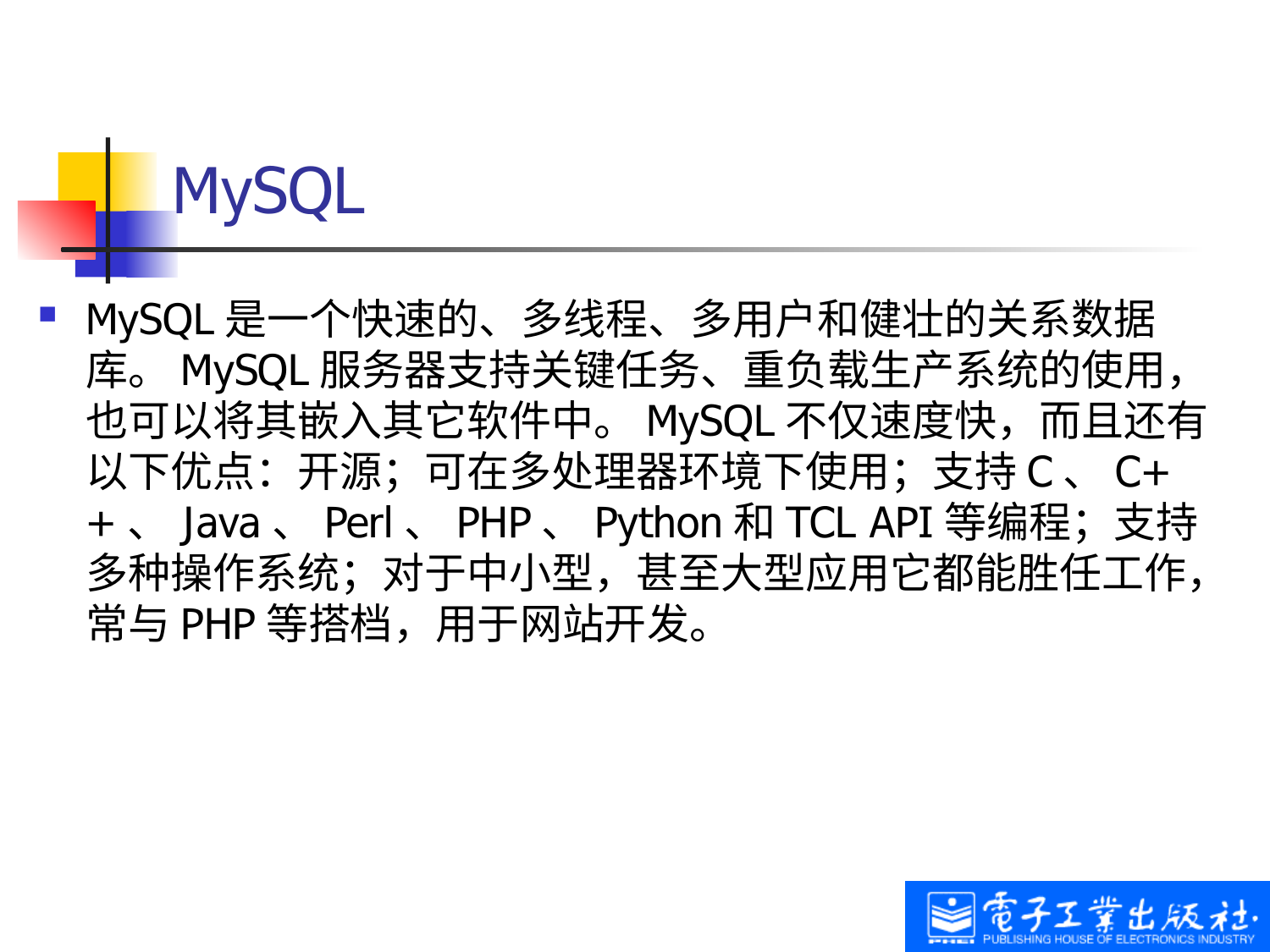

# MySQL
MySQL是一个快速的、多线程、多用户和健壮的关系数据库。MySQL服务器支持关键任务、重负载生产系统的使用，也可以将其嵌入其它软件中。MySQL不仅速度快，而且还有以下优点：开源；可在多处理器环境下使用；支持C、C++、Java、Perl、PHP、Python和TCL API等编程；支持多种操作系统；对于中小型，甚至大型应用它都能胜任工作，常与PHP等搭档，用于网站开发。